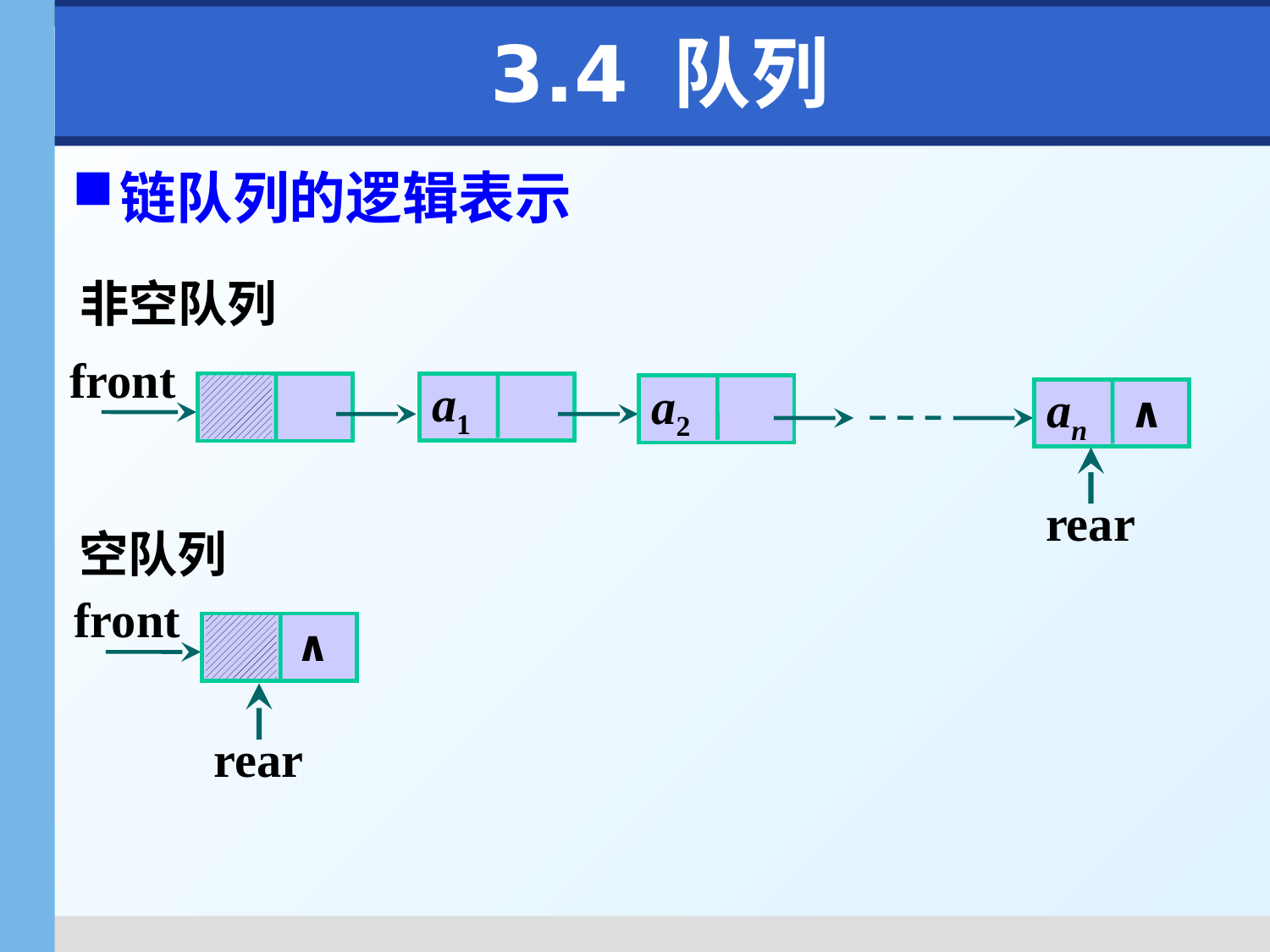

# 3.4 队列
链队列的逻辑表示

非空队列
front

a1

a2

∧
an

rear
空队列
front
∧

rear